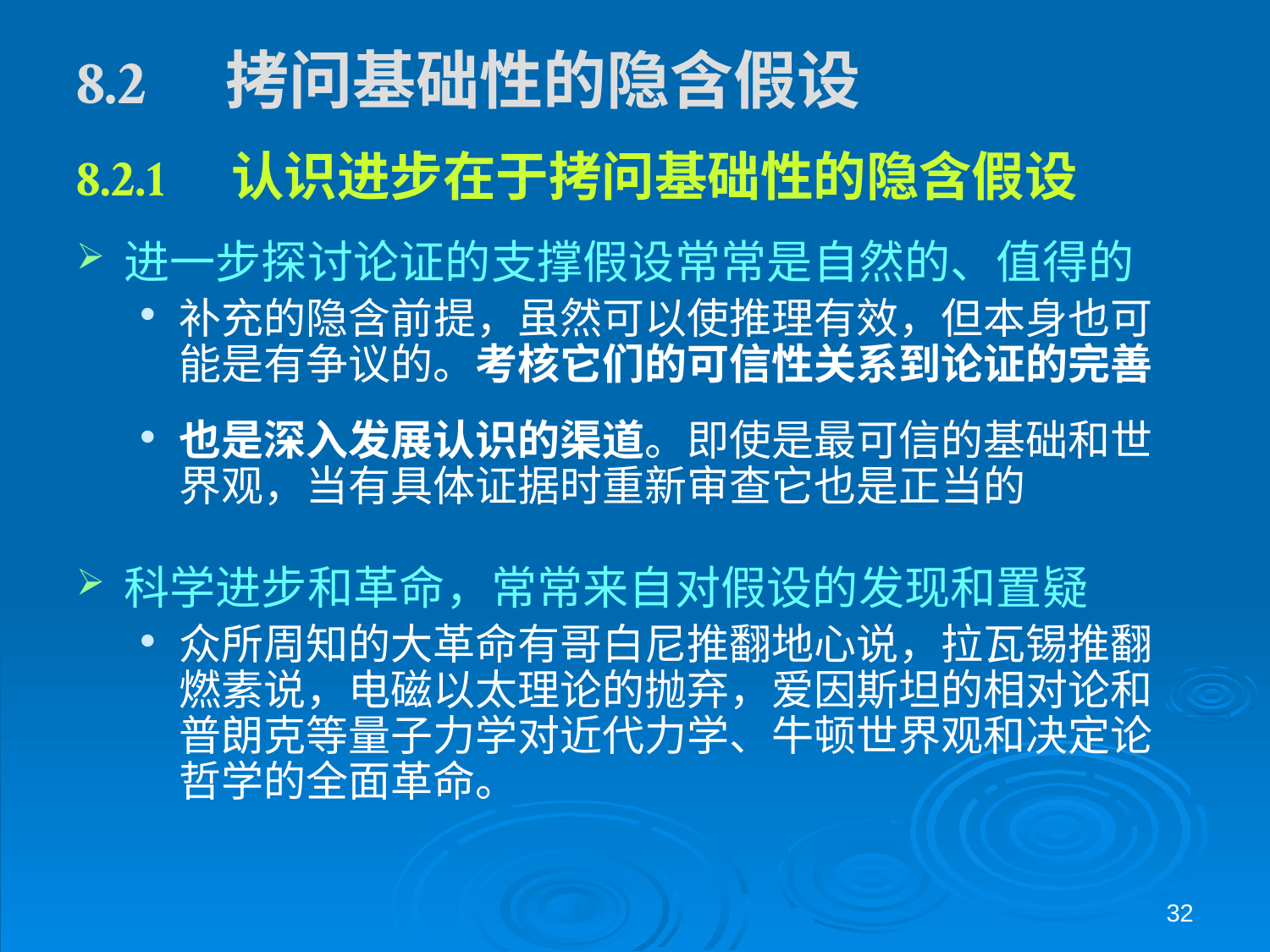

8.2　拷问基础性的隐含假设

8.2.1　认识进步在于拷问基础性的隐含假设

进一步探讨论证的支撑假设常常是自然的、值得的
补充的隐含前提，虽然可以使推理有效，但本身也可能是有争议的。考核它们的可信性关系到论证的完善

也是深入发展认识的渠道。即使是最可信的基础和世界观，当有具体证据时重新审查它也是正当的

科学进步和革命，常常来自对假设的发现和置疑
众所周知的大革命有哥白尼推翻地心说，拉瓦锡推翻燃素说，电磁以太理论的抛弃，爱因斯坦的相对论和普朗克等量子力学对近代力学、牛顿世界观和决定论哲学的全面革命。
32